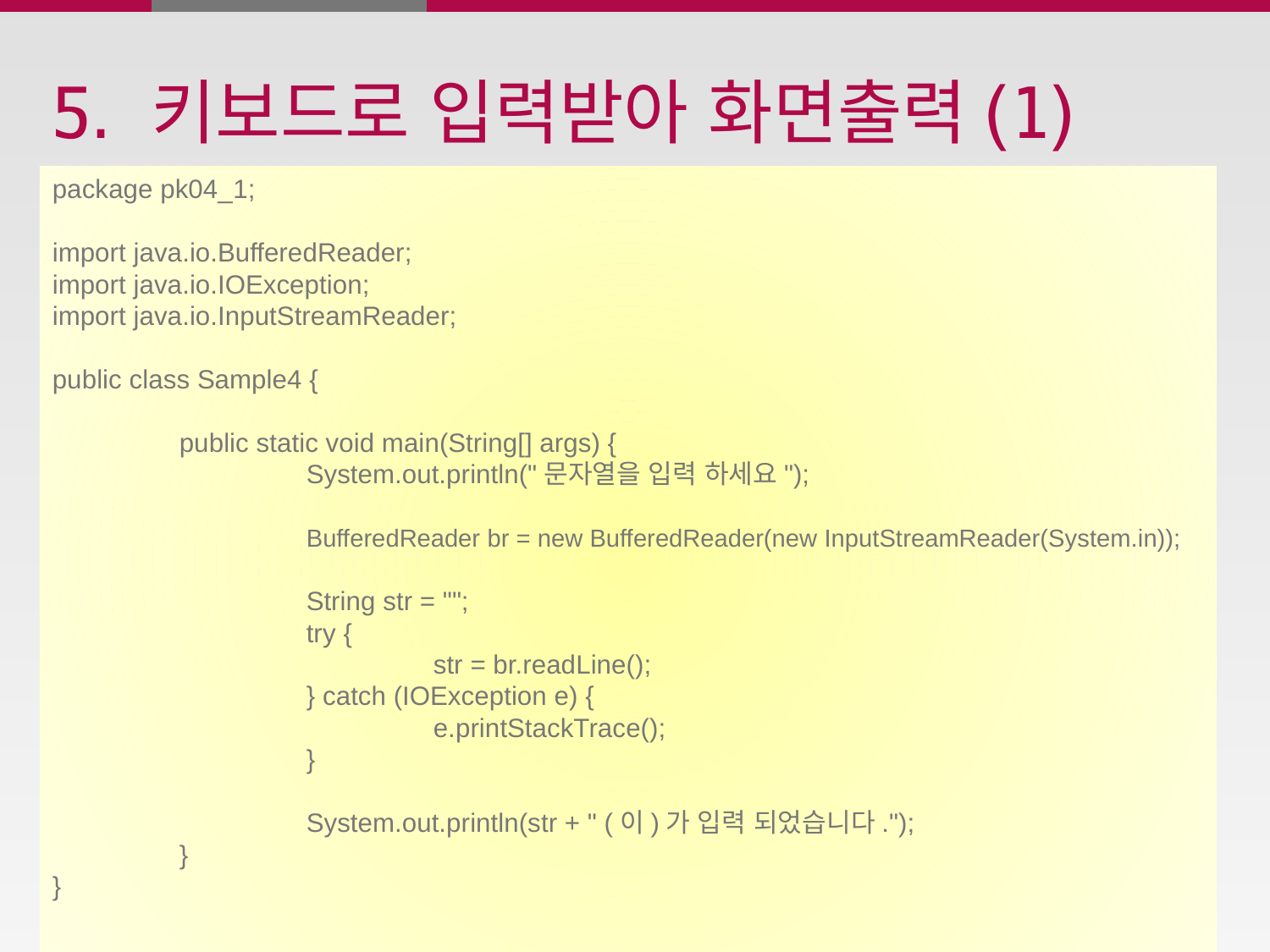

5. 키보드로 입력받아 화면출력(1)
package pk04_1;

import java.io.BufferedReader;
import java.io.IOException;
import java.io.InputStreamReader;

public class Sample4 {

	public static void main(String[] args) {
		System.out.println("문자열을 입력 하세요");

		BufferedReader br = new BufferedReader(new InputStreamReader(System.in));

		String str = "";
		try {
			str = br.readLine();
		} catch (IOException e) {
			e.printStackTrace();
		}

		System.out.println(str + " (이)가 입력 되었습니다.");
	}
}